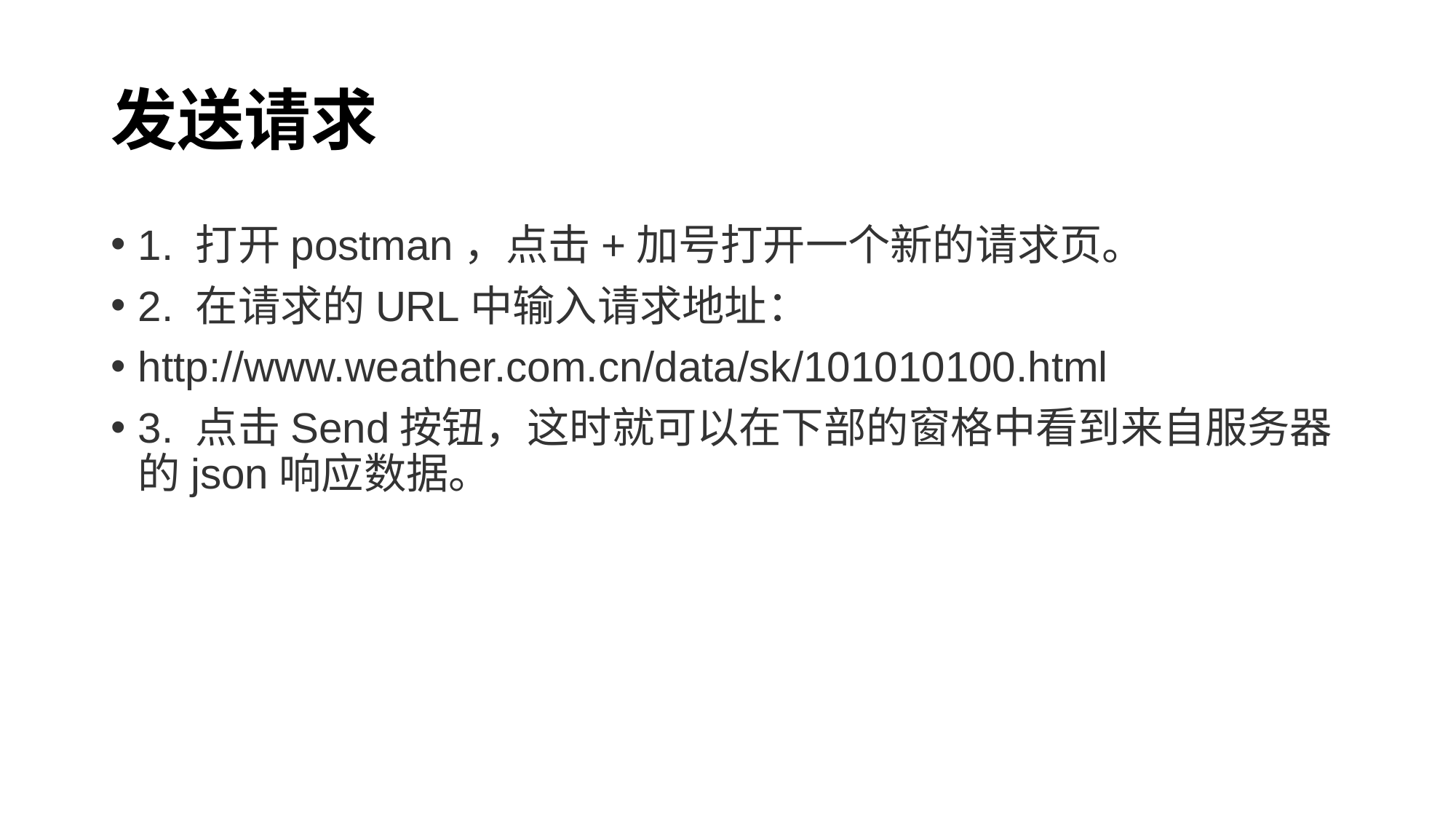

# 发送请求
1. 打开postman，点击+加号打开一个新的请求页。
2. 在请求的URL中输入请求地址：
http://www.weather.com.cn/data/sk/101010100.html
3. 点击Send按钮，这时就可以在下部的窗格中看到来自服务器的json响应数据。